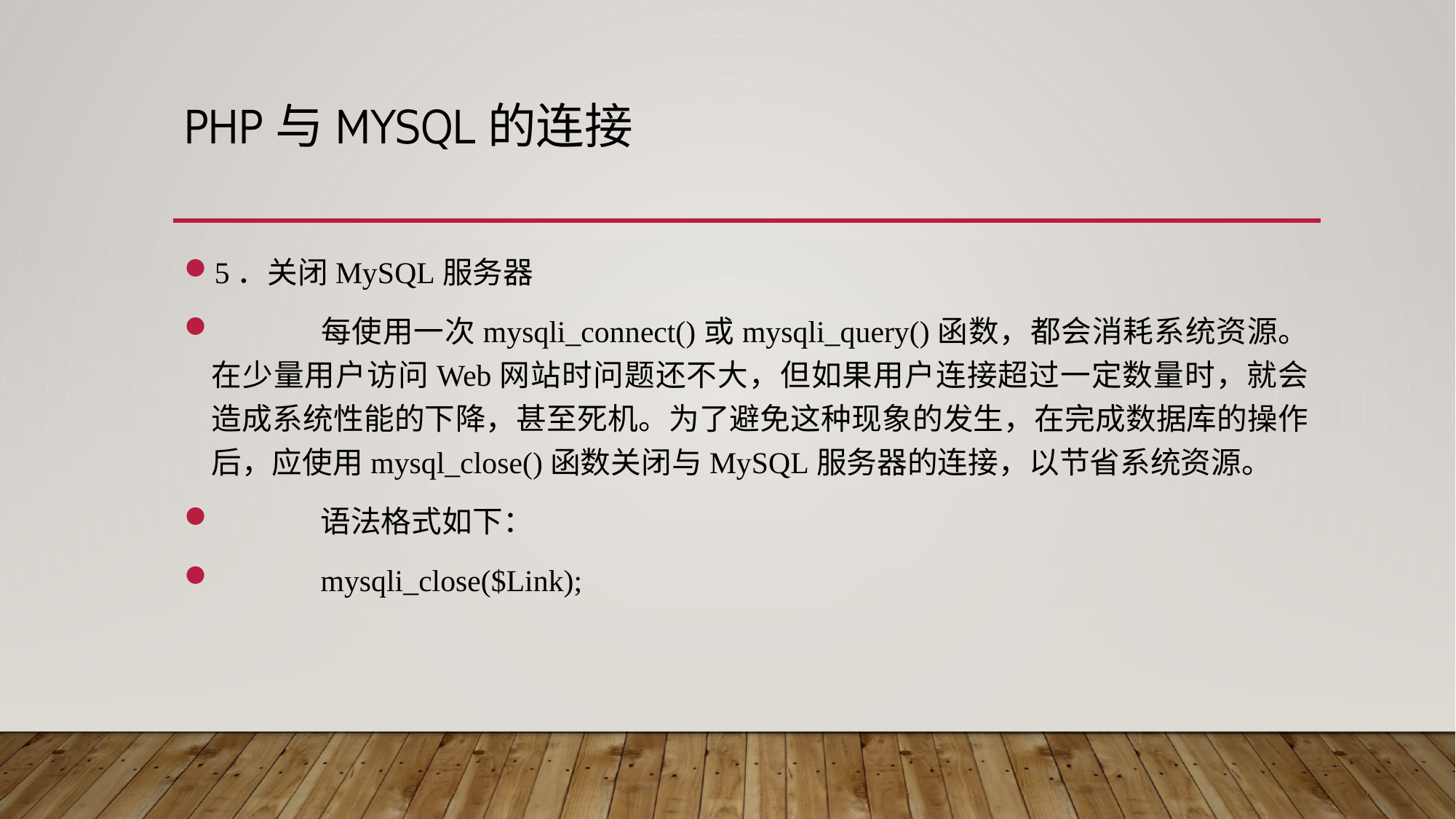

# php与mysql的连接
5．关闭MySQL服务器
	每使用一次mysqli_connect()或mysqli_query()函数，都会消耗系统资源。在少量用户访问Web网站时问题还不大，但如果用户连接超过一定数量时，就会造成系统性能的下降，甚至死机。为了避免这种现象的发生，在完成数据库的操作后，应使用mysql_close()函数关闭与MySQL服务器的连接，以节省系统资源。
	语法格式如下：
	mysqli_close($Link);